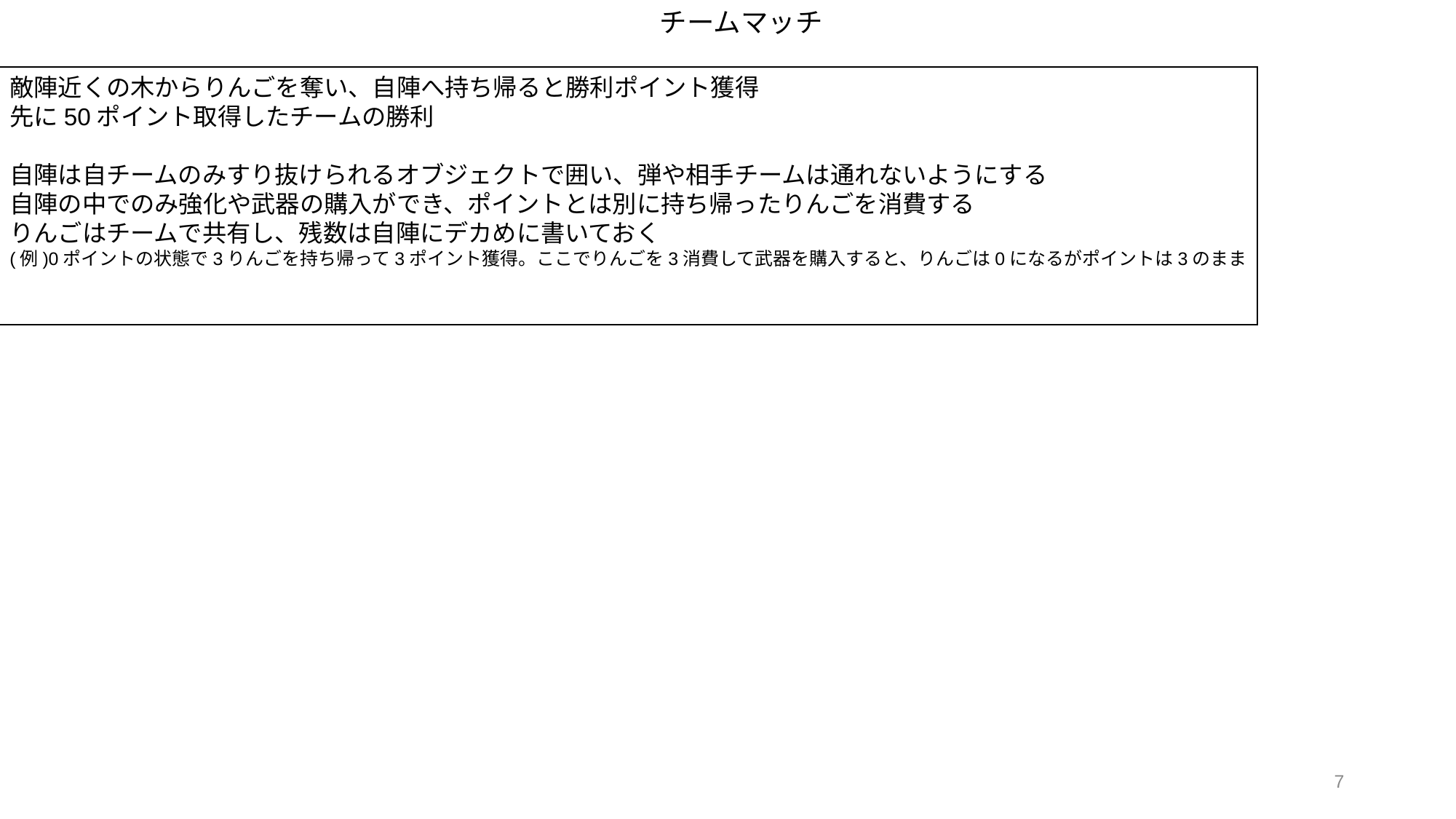

チームマッチ
敵陣近くの木からりんごを奪い、自陣へ持ち帰ると勝利ポイント獲得
先に50ポイント取得したチームの勝利

自陣は自チームのみすり抜けられるオブジェクトで囲い、弾や相手チームは通れないようにする
自陣の中でのみ強化や武器の購入ができ、ポイントとは別に持ち帰ったりんごを消費する
りんごはチームで共有し、残数は自陣にデカめに書いておく
(例)0ポイントの状態で3りんごを持ち帰って3ポイント獲得。ここでりんごを3消費して武器を購入すると、りんごは0になるがポイントは3のまま

7